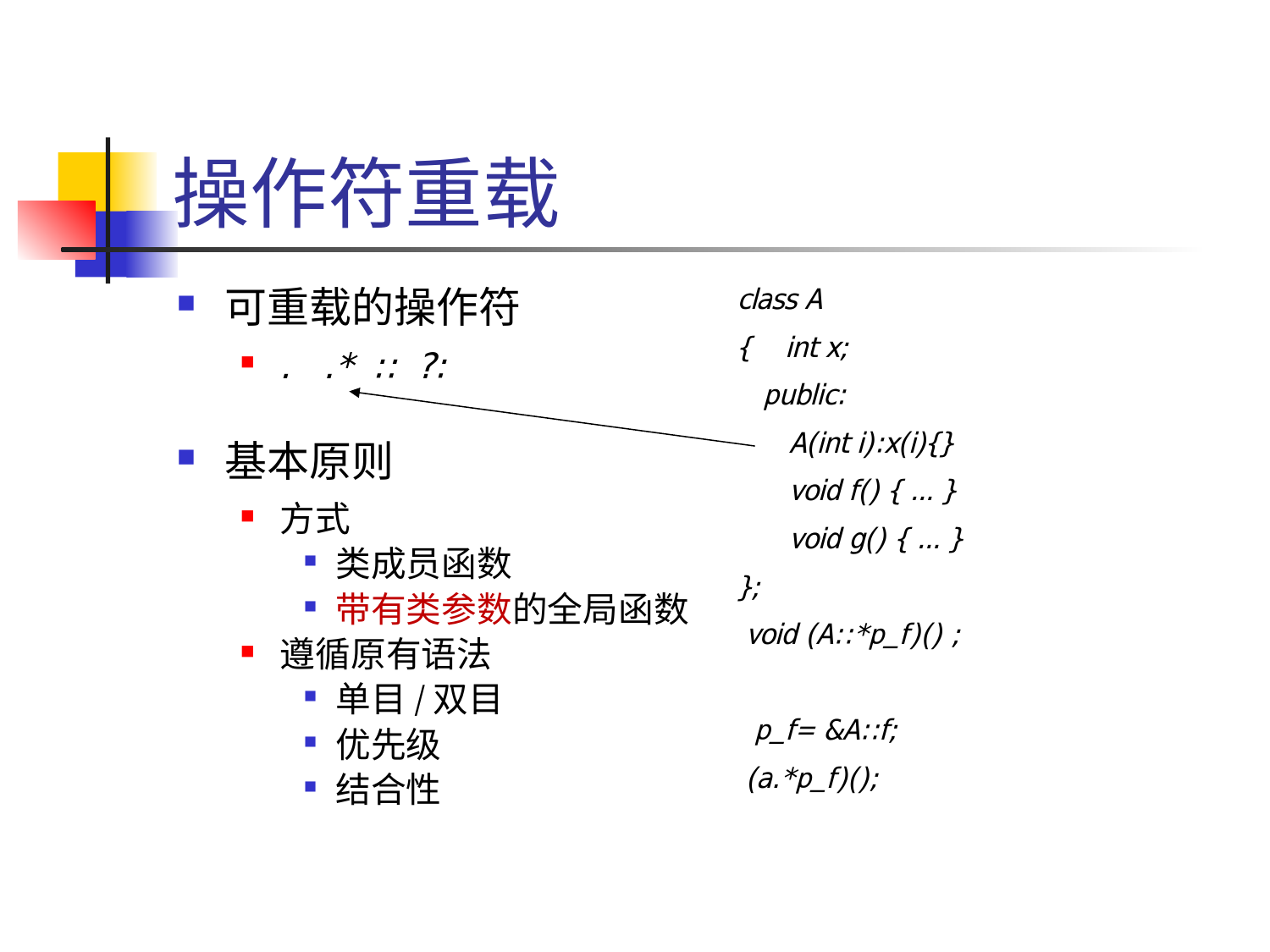

# 操作符重载
class A
{    int x;
   public:
      A(int i):x(i){}
      void f() { … }
      void g() { … }
};
 void (A::*p_f)() ;

  p_f= &A::f;
 (a.*p_f)();
可重载的操作符
.   .*  ::  ?:

基本原则
方式
类成员函数
带有类参数的全局函数
遵循原有语法
单目/双目
优先级
结合性